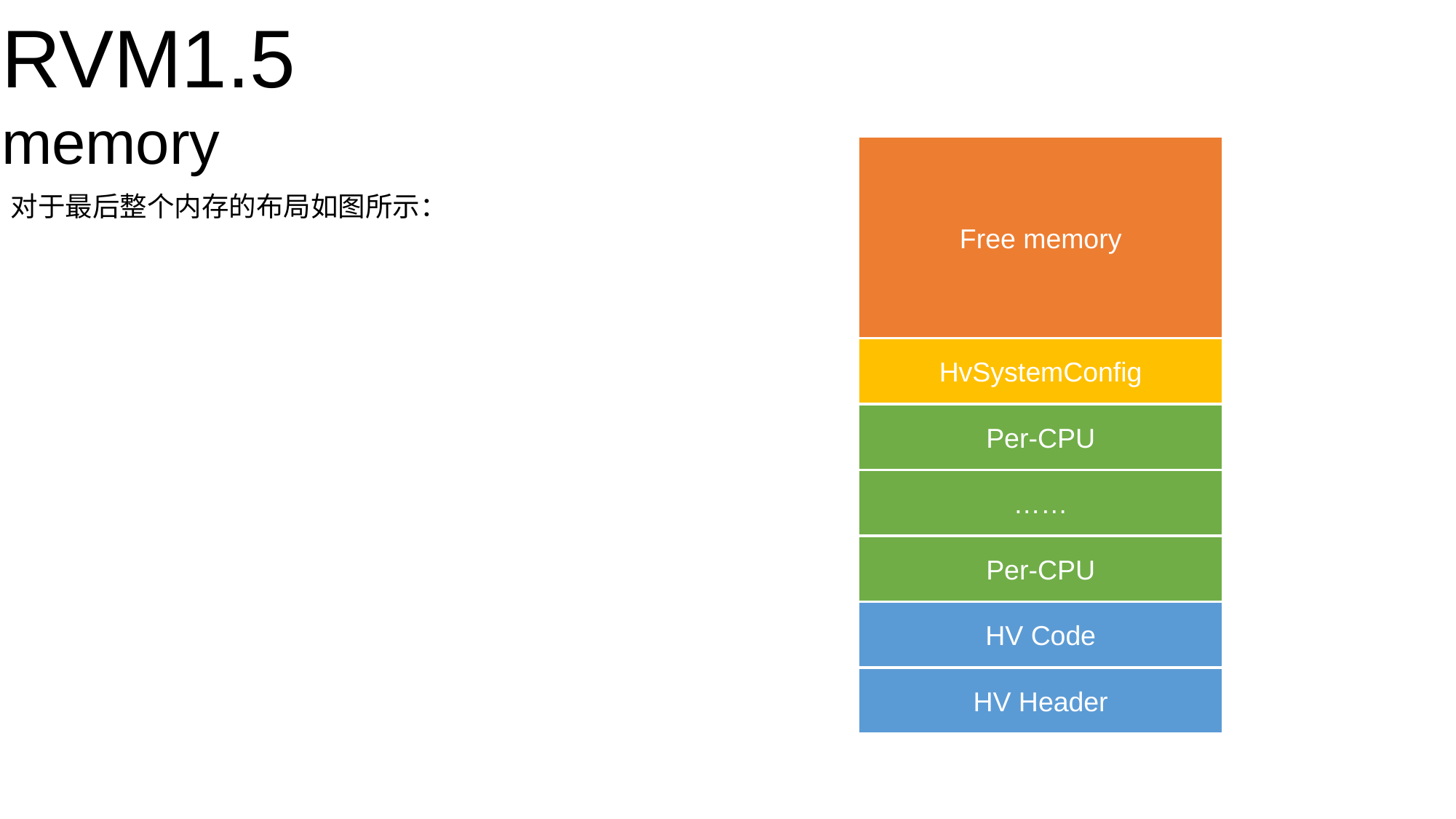

RVM1.5
memory
Free memory
对于最后整个内存的布局如图所示：
HvSystemConfig
Per-CPU
……
Per-CPU
HV Code
HV Header